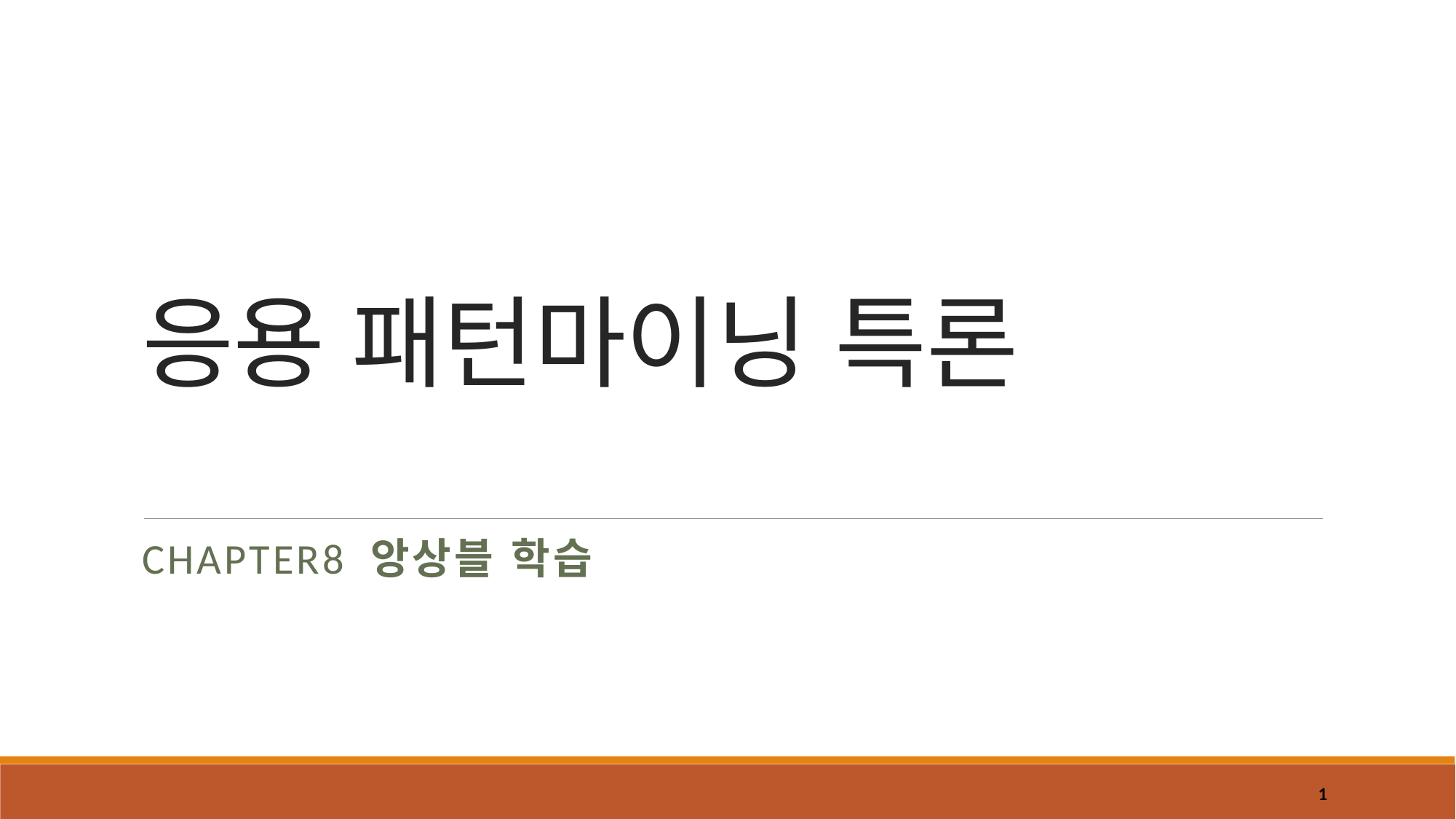

# 응용 패턴마이닝 특론
Chapter8 앙상블 학습
1